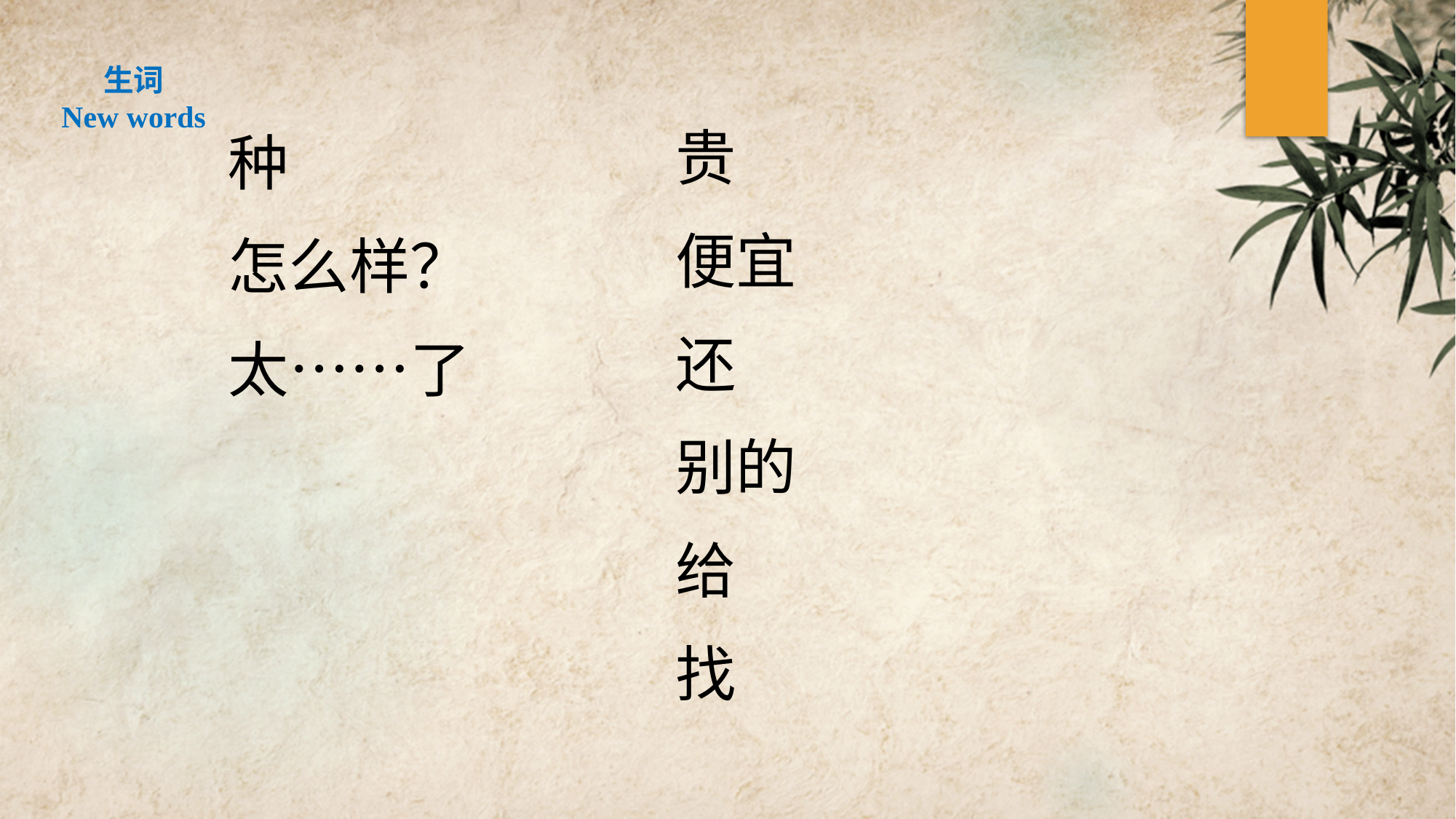

生词
New words
贵
便宜
还
别的
给
找
种
怎么样？
太……了